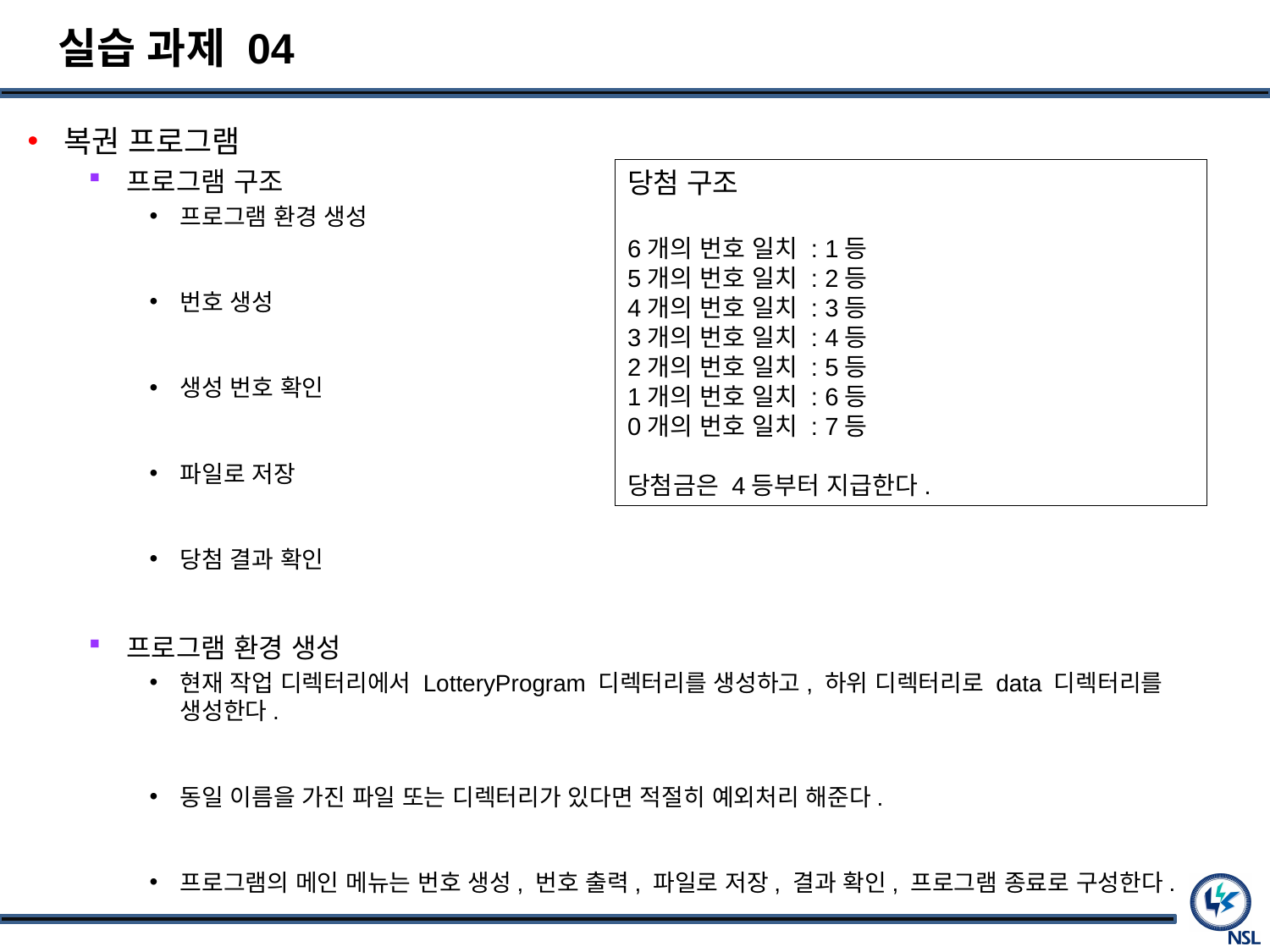

# 실습 과제 04
복권 프로그램
프로그램 구조
프로그램 환경 생성

번호 생성

생성 번호 확인

파일로 저장

당첨 결과 확인

프로그램 환경 생성
현재 작업 디렉터리에서 LotteryProgram 디렉터리를 생성하고, 하위 디렉터리로 data 디렉터리를 생성한다.

동일 이름을 가진 파일 또는 디렉터리가 있다면 적절히 예외처리 해준다.

프로그램의 메인 메뉴는 번호 생성, 번호 출력, 파일로 저장, 결과 확인, 프로그램 종료로 구성한다.

당첨 구조

6개의 번호 일치 : 1등
5개의 번호 일치 : 2등
4개의 번호 일치 : 3등
3개의 번호 일치 : 4등
2개의 번호 일치 : 5등
1개의 번호 일치 : 6등
0개의 번호 일치 : 7등
당첨금은 4등부터 지급한다.